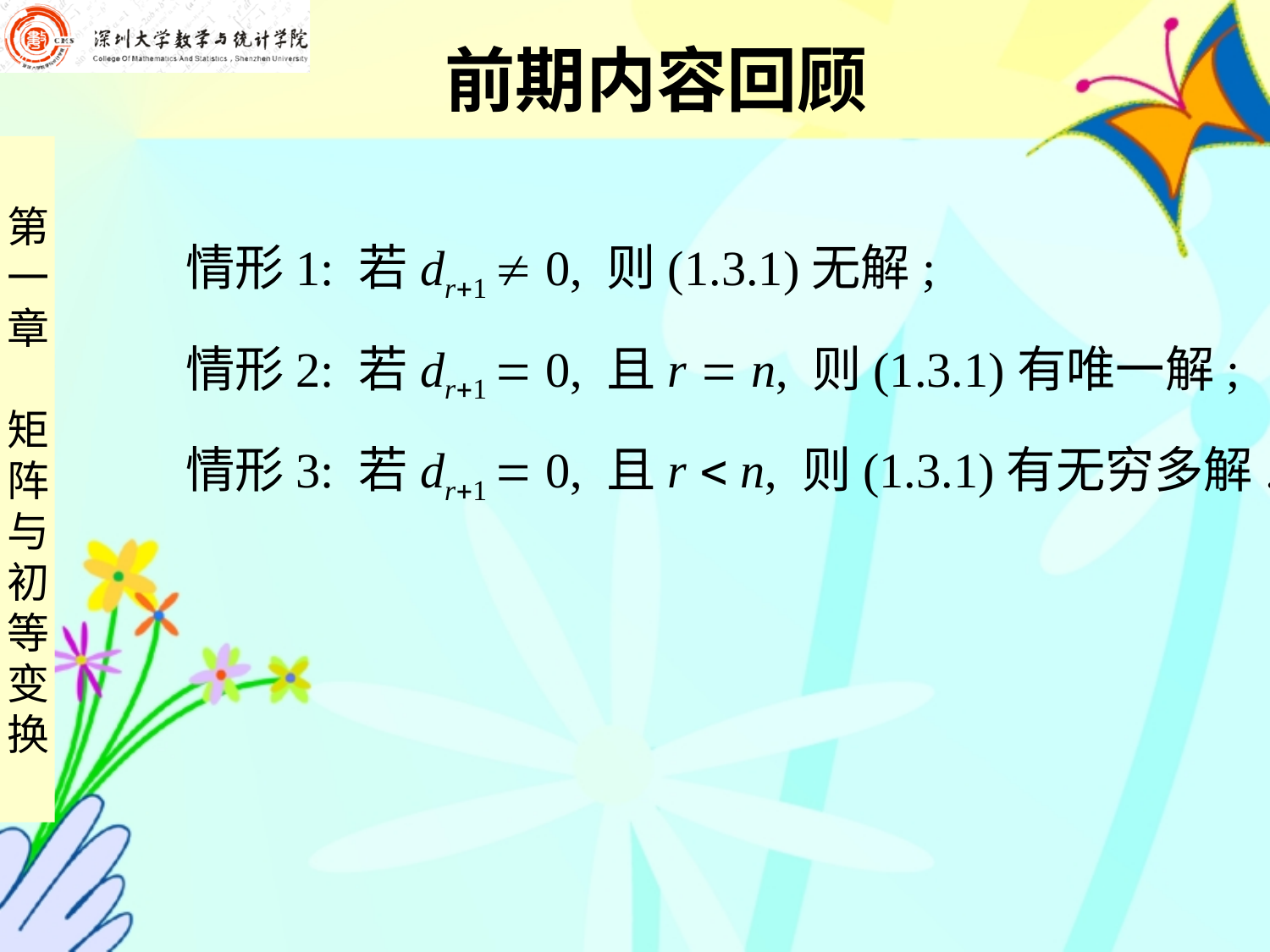

前期内容回顾
        情形1: 若dr+1 ≠ 0, 则(1.3.1)无解;
        情形2: 若dr+1 = 0, 且r = n, 则(1.3.1)有唯一解;
        情形3: 若dr+1 = 0, 且r < n, 则(1.3.1)有无穷多解.